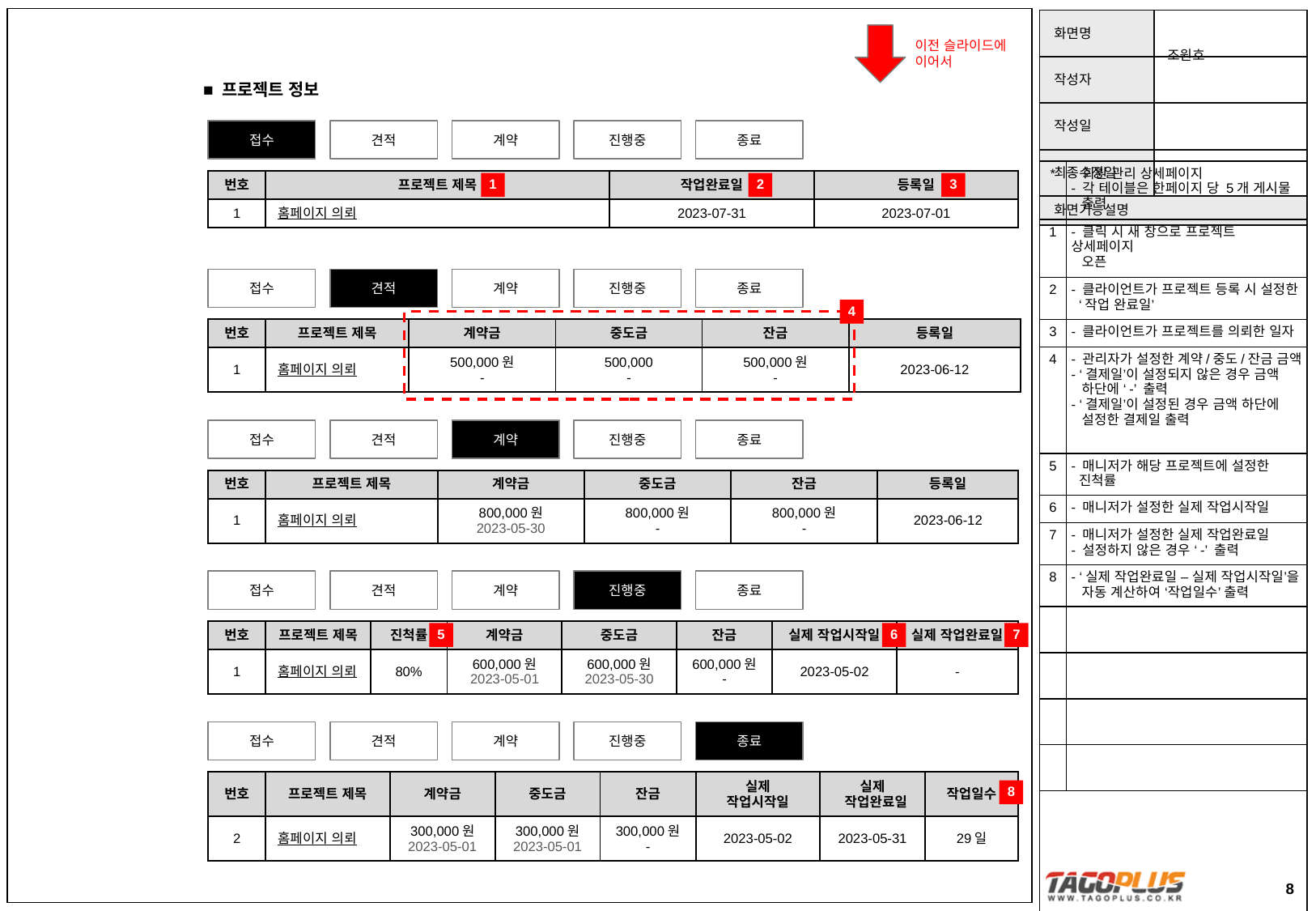

이전 슬라이드에
이어서
■ 프로젝트 정보
접수
견적
계약
진행중
종료
| \* | - 회원 관리 상세페이지 - 각 테이블은 한페이지 당 5개 게시물 출력 |
| --- | --- |
| 1 | - 클릭 시 새 창으로 프로젝트 상세페이지 오픈 |
| 2 | - 클라이언트가 프로젝트 등록 시 설정한 ‘작업 완료일’ |
| 3 | - 클라이언트가 프로젝트를 의뢰한 일자 |
| 4 | - 관리자가 설정한 계약/중도/잔금 금액 - ‘결제일’이 설정되지 않은 경우 금액 하단에 ‘-’ 출력 - ‘결제일’이 설정된 경우 금액 하단에 설정한 결제일 출력 |
| 5 | - 매니저가 해당 프로젝트에 설정한 진척률 |
| 6 | - 매니저가 설정한 실제 작업시작일 |
| 7 | - 매니저가 설정한 실제 작업완료일 - 설정하지 않은 경우 ‘-’ 출력 |
| 8 | - ‘실제 작업완료일 – 실제 작업시작일’을 자동 계산하여 ‘작업일수’ 출력 |
|  |  |
|  |  |
|  |  |
|  |  |
| 번호 | 프로젝트 제목 | 작업완료일 | 등록일 |
| --- | --- | --- | --- |
| 1 | 홈페이지 의뢰 | 2023-07-31 | 2023-07-01 |
1
2
3
접수
견적
계약
진행중
종료
4

| 번호 | 프로젝트 제목 | 계약금 | 중도금 | 잔금 | 등록일 |
| --- | --- | --- | --- | --- | --- |
| 1 | 홈페이지 의뢰 | 500,000원 - | 500,000 - | 500,000원 - | 2023-06-12 |
접수
견적
계약
진행중
종료
| 번호 | 프로젝트 제목 | 계약금 | 중도금 | 잔금 | 등록일 |
| --- | --- | --- | --- | --- | --- |
| 1 | 홈페이지 의뢰 | 800,000원 2023-05-30 | 800,000원 - | 800,000원 - | 2023-06-12 |
접수
견적
계약
진행중
종료
| 번호 | 프로젝트 제목 | 진척률 | 계약금 | 중도금 | 잔금 | 실제 작업시작일 | 실제 작업완료일 |
| --- | --- | --- | --- | --- | --- | --- | --- |
| 1 | 홈페이지 의뢰 | 80% | 600,000원 2023-05-01 | 600,000원 2023-05-30 | 600,000원 - | 2023-05-02 | - |
5
6
7
접수
견적
계약
진행중
종료
| 번호 | 프로젝트 제목 | 계약금 | 중도금 | 잔금 | 실제 작업시작일 | 실제 작업완료일 | 작업일수 |
| --- | --- | --- | --- | --- | --- | --- | --- |
| 2 | 홈페이지 의뢰 | 300,000원 2023-05-01 | 300,000원 2023-05-01 | 300,000원 - | 2023-05-02 | 2023-05-31 | 29일 |
8